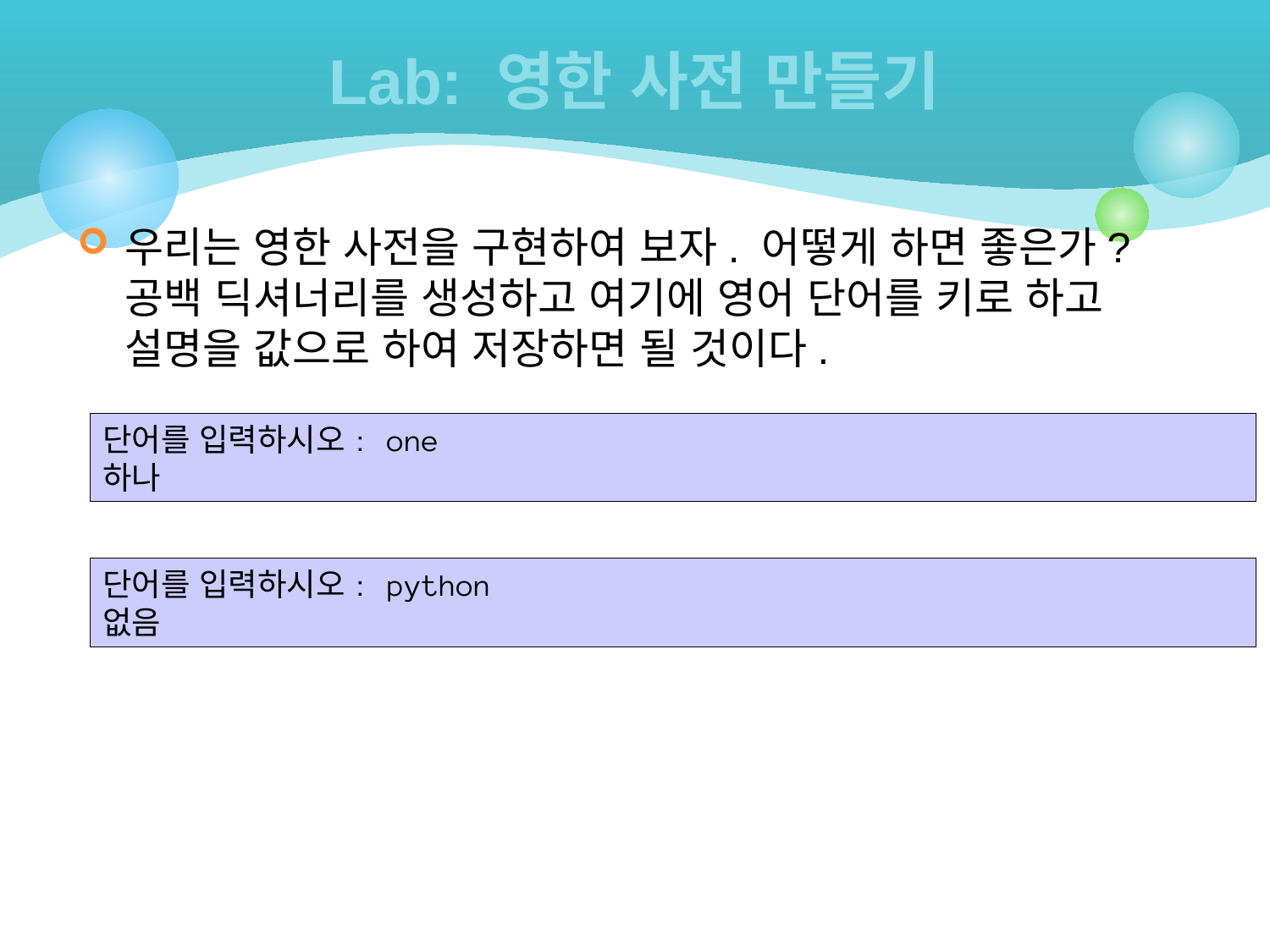

# Lab: 영한 사전 만들기
우리는 영한 사전을 구현하여 보자. 어떻게 하면 좋은가? 공백 딕셔너리를 생성하고 여기에 영어 단어를 키로 하고 설명을 값으로 하여 저장하면 될 것이다.
단어를 입력하시오: one
하나
단어를 입력하시오: python
없음